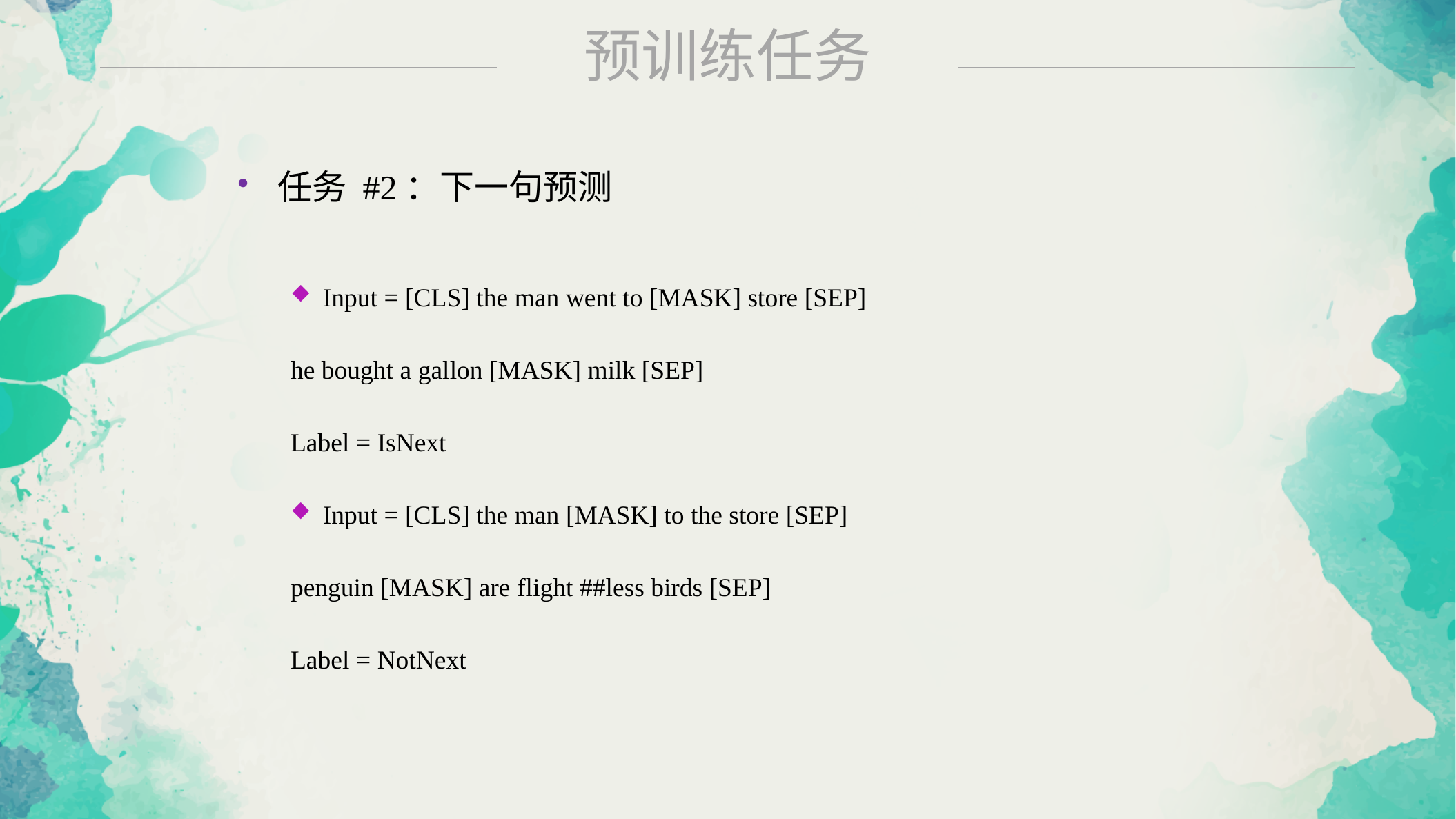

预训练任务
任务 #2：下一句预测

Input = [CLS] the man went to [MASK] store [SEP]

he bought a gallon [MASK] milk [SEP]

Label = IsNext

Input = [CLS] the man [MASK] to the store [SEP]

penguin [MASK] are flight ##less birds [SEP]

Label = NotNext